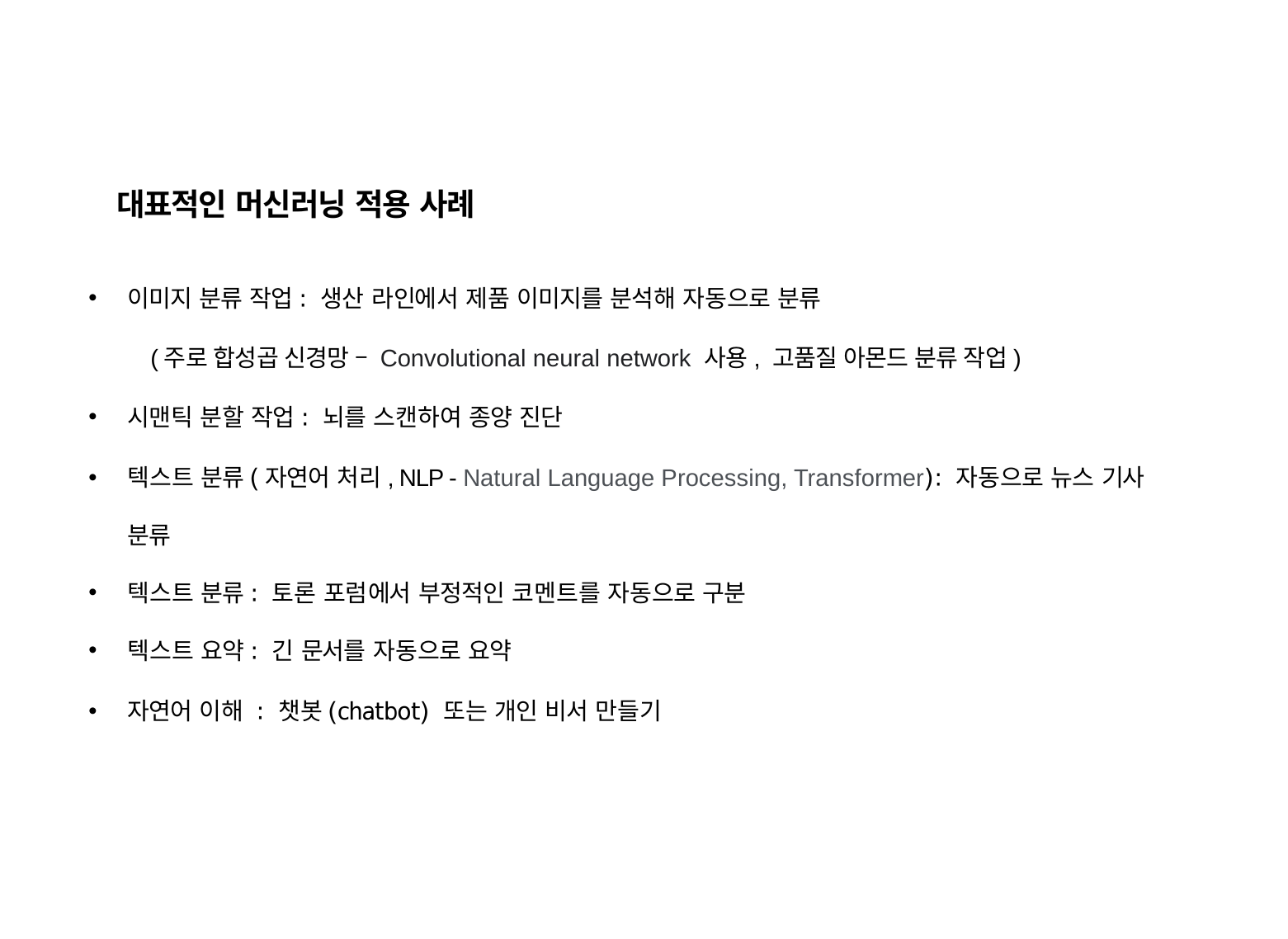

# 대표적인 머신러닝 적용 사례
이미지 분류 작업: 생산 라인에서 제품 이미지를 분석해 자동으로 분류
(주로 합성곱 신경망 – Convolutional neural network 사용, 고품질 아몬드 분류 작업)
시맨틱 분할 작업: 뇌를 스캔하여 종양 진단
텍스트 분류(자연어 처리, NLP - Natural Language Processing, Transformer): 자동으로 뉴스 기사 분류
텍스트 분류: 토론 포럼에서 부정적인 코멘트를 자동으로 구분
텍스트 요약: 긴 문서를 자동으로 요약
자연어 이해 : 챗봇(chatbot) 또는 개인 비서 만들기
12